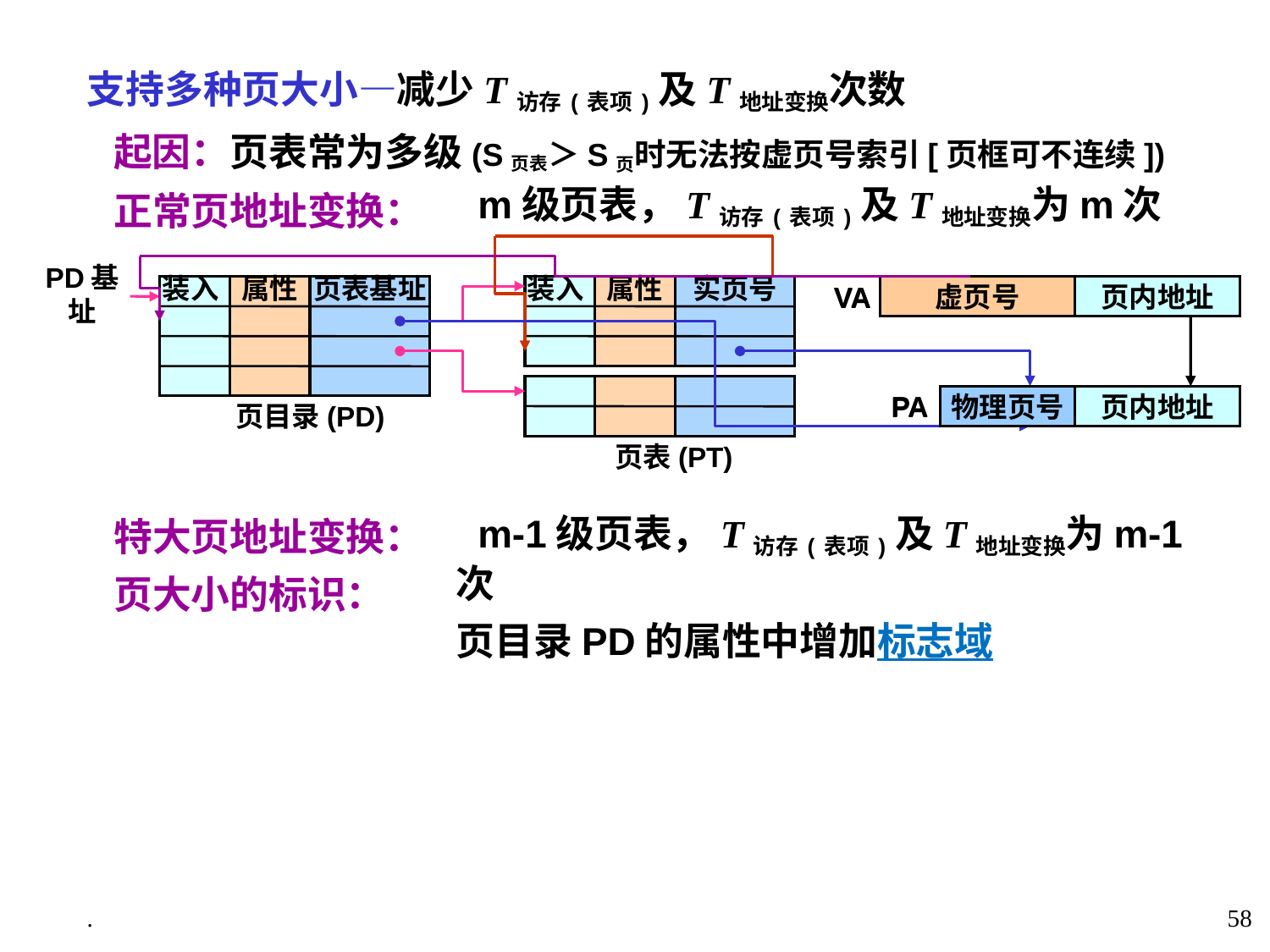

支持多种页大小—减少T访存(表项)及T地址变换次数
       起因：页表常为多级(S页表＞S页时无法按虚页号索引[页框可不连续])
       正常页地址变换：

       特大页地址变换：
       页大小的标识：
  m级页表，T访存(表项)及T地址变换为m次

  m-1级页表，T访存(表项)及T地址变换为m-1次
页目录PD的属性中增加标志域
PD基址
装入
属性
页表基址
装入
属性
实页号

虚页号

页内地址
VA

物理页号
页内地址
PA
页目录(PD)
页表(PT)
虚页号
页内地址
VA
PA
物理页号
页内地址
.
58